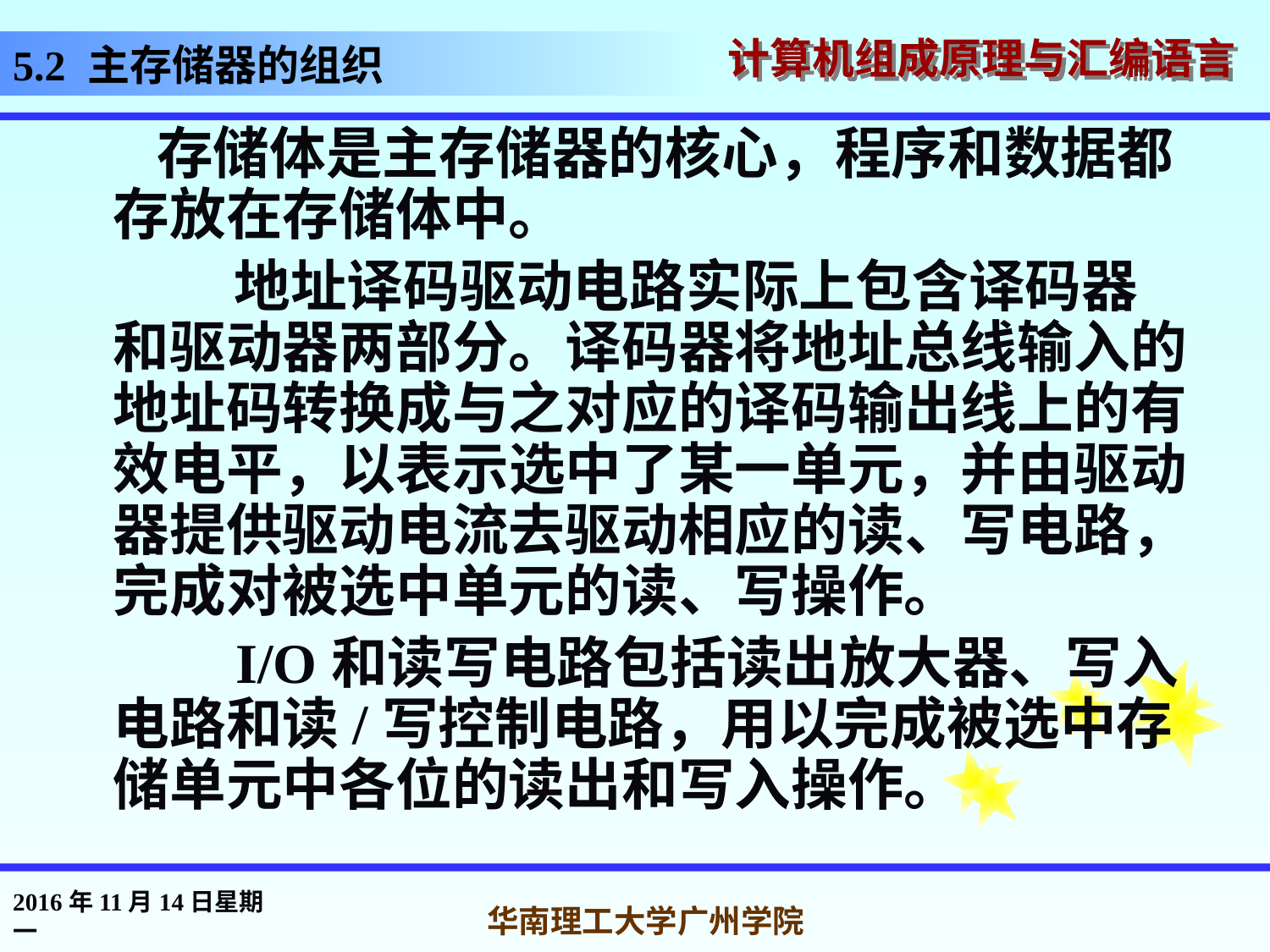

# 5.2 主存储器的组织
      存储体是主存储器的核心，程序和数据都存放在存储体中。
            地址译码驱动电路实际上包含译码器和驱动器两部分。译码器将地址总线输入的地址码转换成与之对应的译码输出线上的有效电平，以表示选中了某一单元，并由驱动器提供驱动电流去驱动相应的读、写电路，完成对被选中单元的读、写操作。
            I/O和读写电路包括读出放大器、写入电路和读/写控制电路，用以完成被选中存储单元中各位的读出和写入操作。
2016年11月14日星期一
华南理工大学广州学院